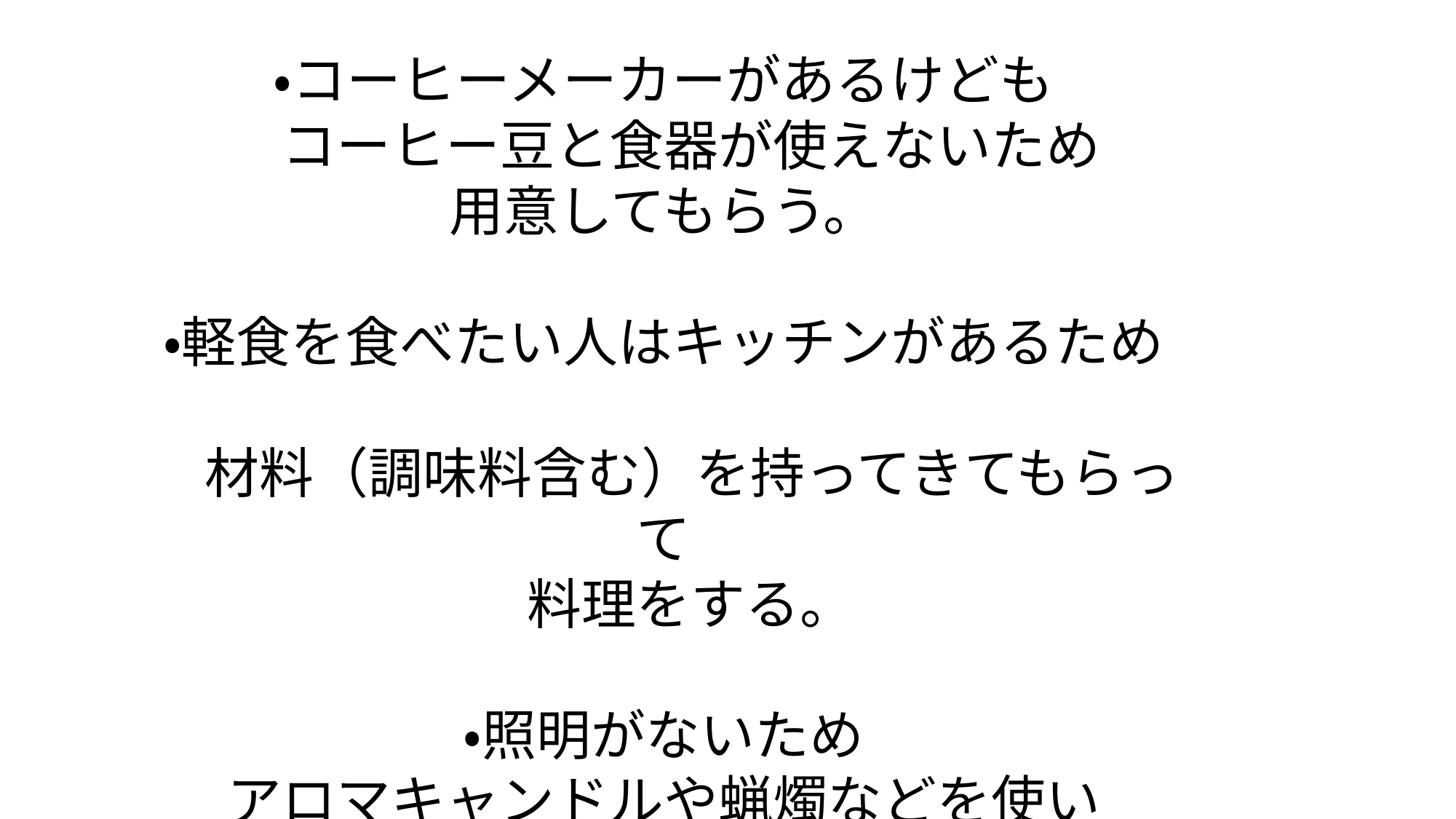

・コーヒーメーカーがあるけども
　コーヒー豆と食器が使えないため
用意してもらう。

・軽食を食べたい人はキッチンがあるため
　材料（調味料含む）を持ってきてもらって
　料理をする。

・照明がないため
アロマキャンドルや蝋燭などを使い
なるべく夜は暗いので店を閉める。